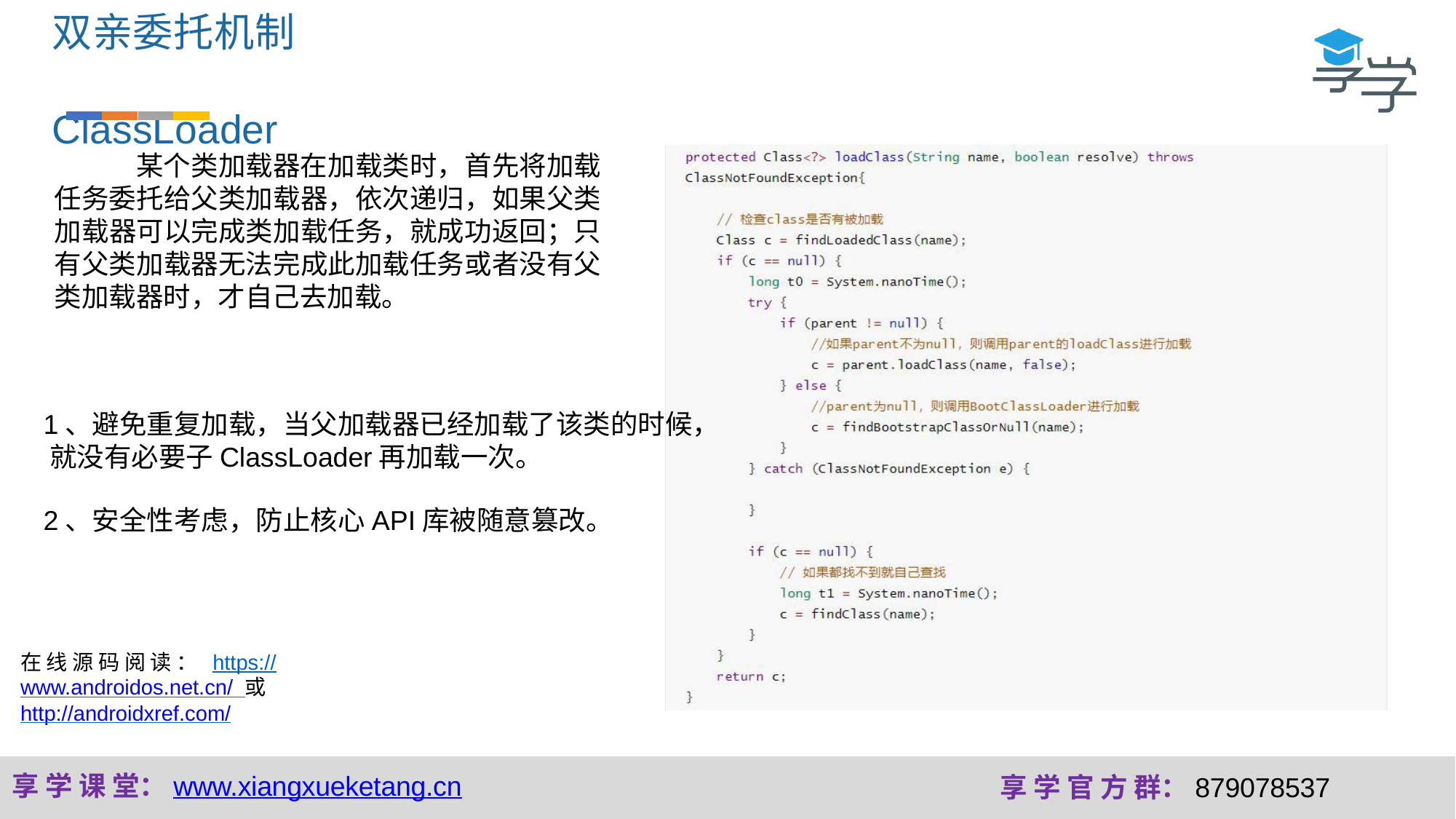

# 双亲委托机制  ClassLoader

某个类加载器在加载类时，首先将加载 任务委托给父类加载器，依次递归，如果父类 加载器可以完成类加载任务，就成功返回；只 有父类加载器无法完成此加载任务或者没有父 类加载器时，才自己去加载。
1、避免重复加载，当父加载器已经加载了该类的时候， 就没有必要子ClassLoader再加载一次。

2、安全性考虑，防止核心API库被随意篡改。
在 线 源 码 阅 读 ：  https://www.androidos.net.cn/  或
http://androidxref.com/

享 学 课 堂：www.xiangxueketang.cn
享 学 官 方 群：879078537